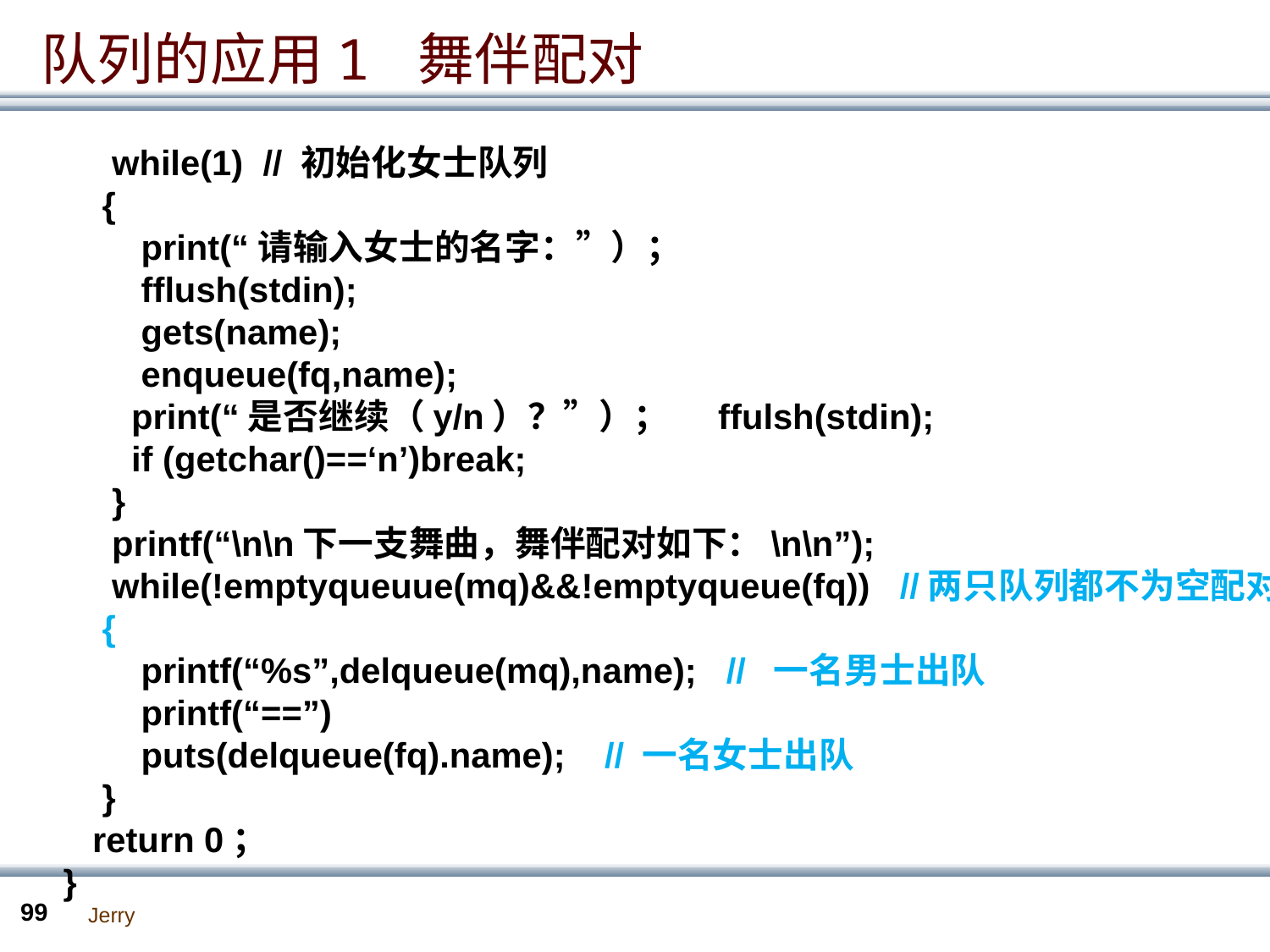

队列的应用1 舞伴配对
     while(1)  // 初始化女士队列
    {
        print(“请输入女士的名字：”）；
        fflush(stdin);
        gets(name);
        enqueue(fq,name);
       print(“是否继续（y/n）？”）；     ffulsh(stdin);
       if (getchar()==‘n’)break;
     }
     printf(“\n\n下一支舞曲，舞伴配对如下：\n\n”);
     while(!emptyqueuue(mq)&&!emptyqueue(fq))   //两只队列都不为空配对
    {
        printf(“%s”,delqueue(mq),name);   //  一名男士出队
        printf(“==”)
        puts(delqueue(fq).name);    // 一名女士出队
    }
   return 0；
}